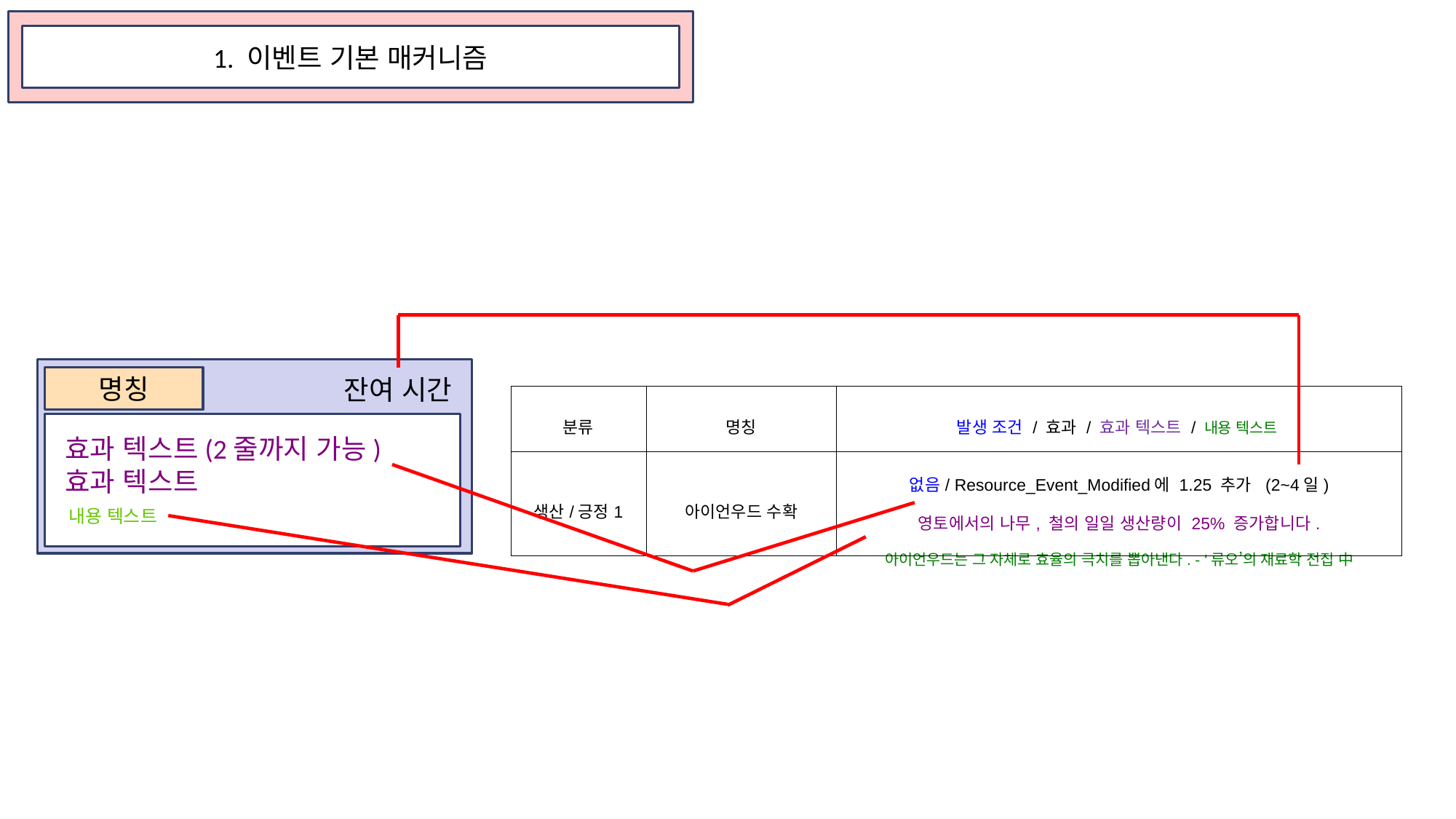

1. 이벤트 기본 매커니즘

명칭
잔여 시간
| 분류 | 명칭 | 발생 조건 / 효과 / 효과 텍스트 / 내용 텍스트 |
| --- | --- | --- |
| 생산/긍정1 | 아이언우드 수확 | 없음/ Resource\_Event\_Modified에 1.25 추가 (2~4일) 영토에서의 나무, 철의 일일 생산량이 25% 증가합니다. 아이언우드는 그 자체로 효율의 극치를 뽑아낸다. - ‘류오’의 재료학 전집 中 |

효과 텍스트(2줄까지 가능)
효과 텍스트
내용 텍스트